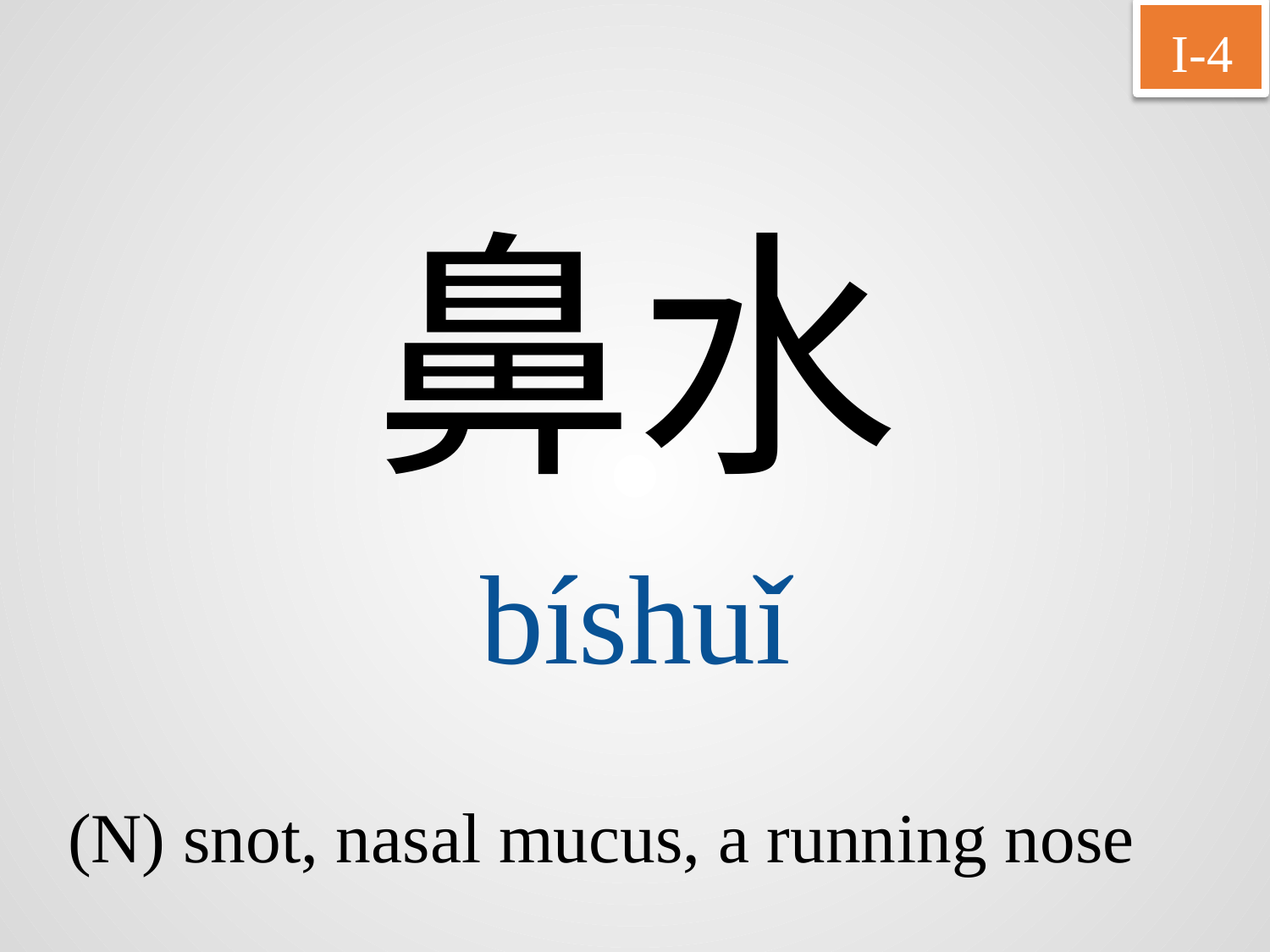

I-4

鼻水
bíshuǐ
(N) snot, nasal mucus, a running nose